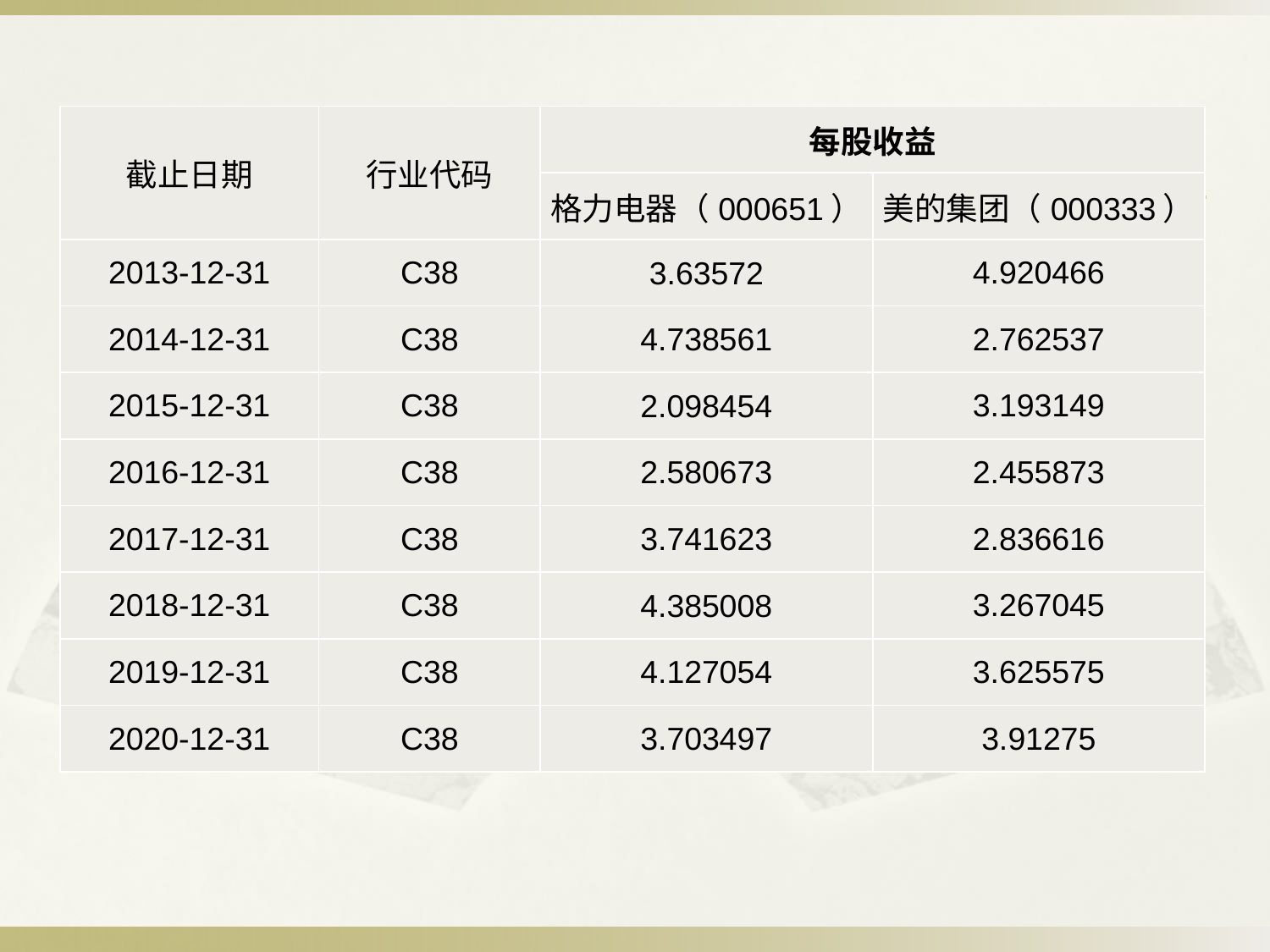

| 截止日期 | 行业代码 | 每股收益 |  |
| --- | --- | --- | --- |
| 截止日期 | 行业代码 | 格力电器（000651） | 美的集团（000333） |
| 2013-12-31 | C38 | 3.63572 | 4.920466 |
| 2014-12-31 | C38 | 4.738561 | 2.762537 |
| 2015-12-31 | C38 | 2.098454 | 3.193149 |
| 2016-12-31 | C38 | 2.580673 | 2.455873 |
| 2017-12-31 | C38 | 3.741623 | 2.836616 |
| 2018-12-31 | C38 | 4.385008 | 3.267045 |
| 2019-12-31 | C38 | 4.127054 | 3.625575 |
| 2020-12-31 | C38 | 3.703497 | 3.91275 |